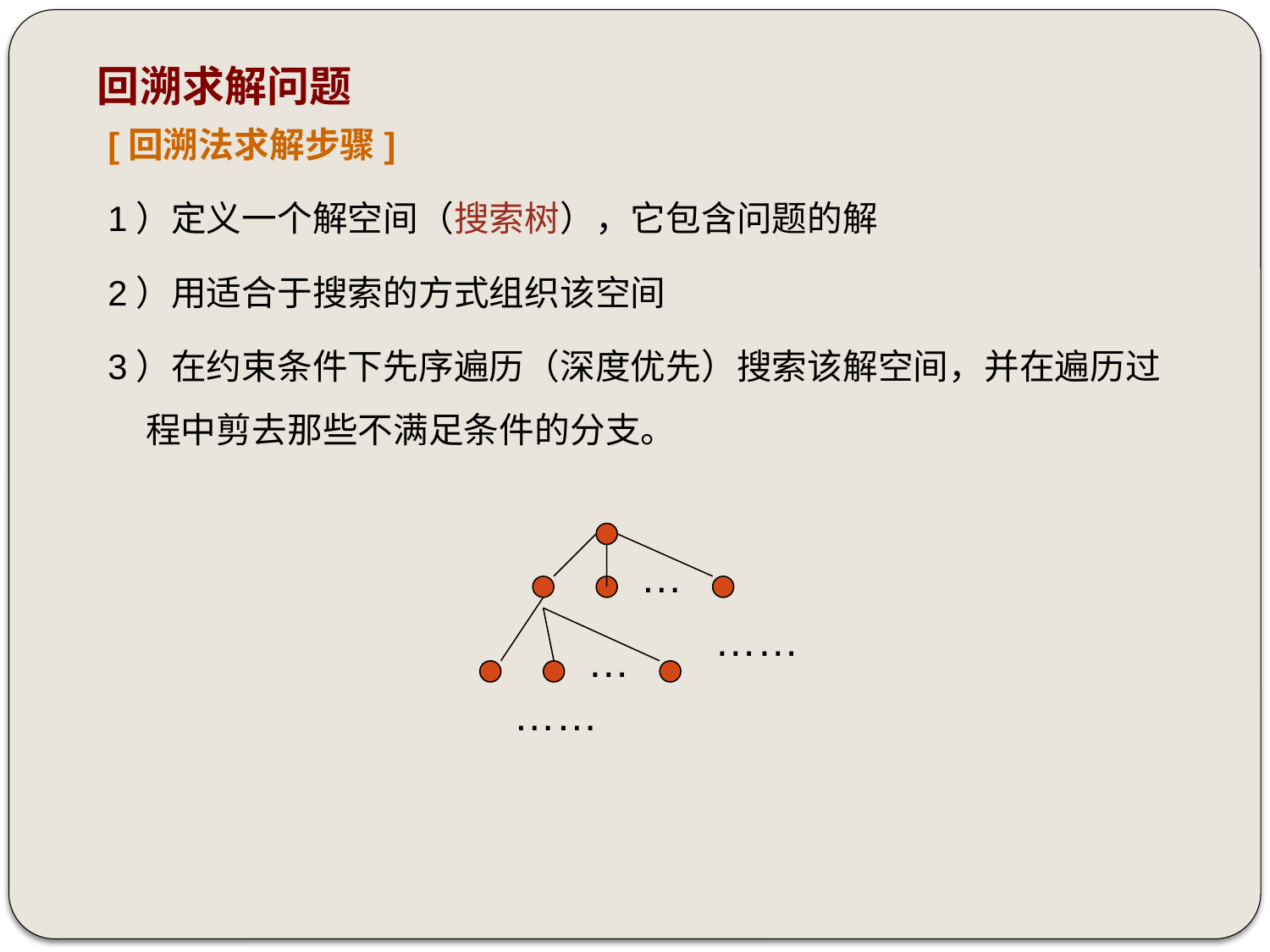

# 回溯求解问题
[回溯法求解步骤]
1）定义一个解空间（搜索树），它包含问题的解
2）用适合于搜索的方式组织该空间
3）在约束条件下先序遍历（深度优先）搜索该解空间，并在遍历过程中剪去那些不满足条件的分支。

…

……
…

……